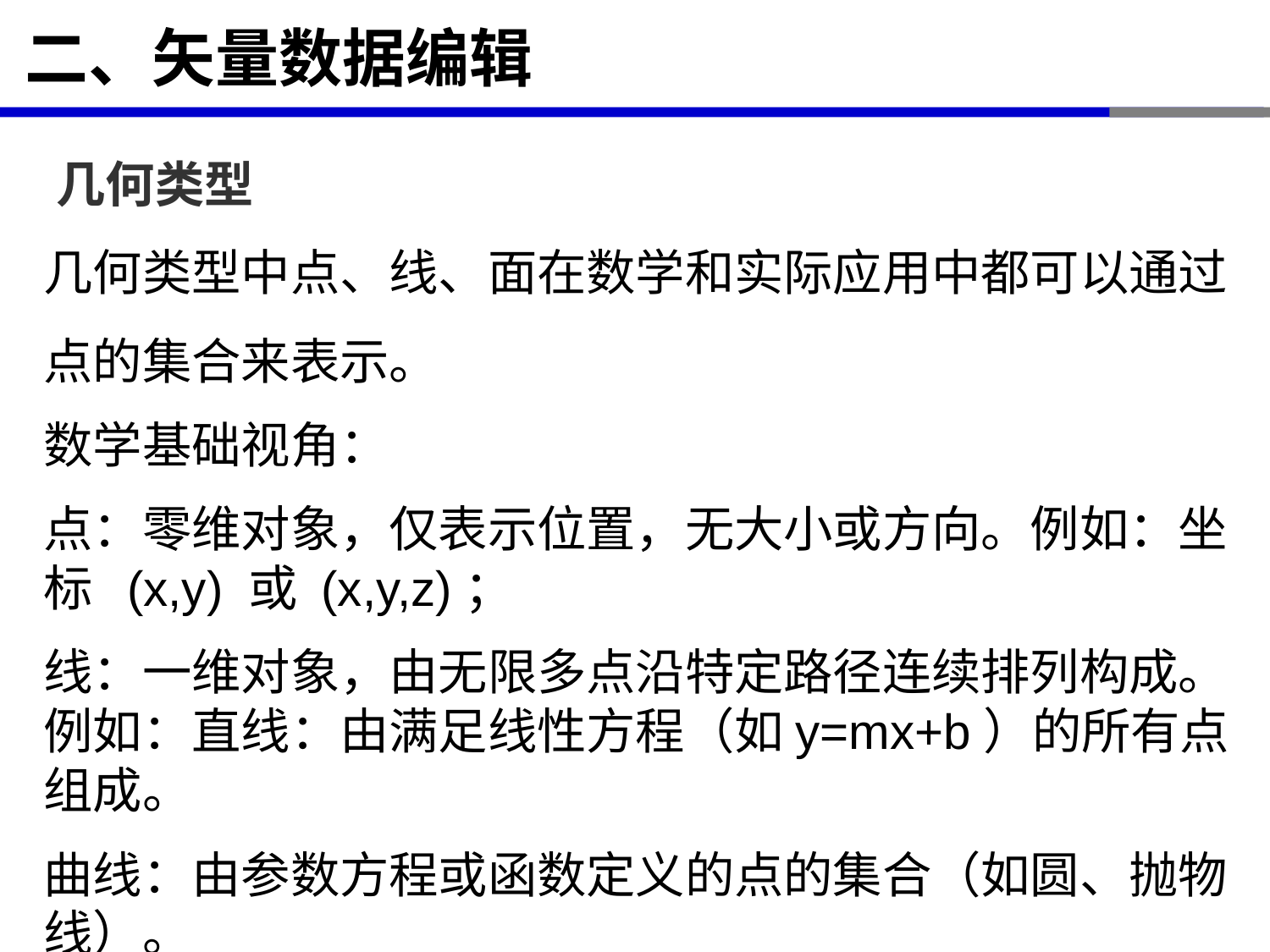

# 二、矢量数据编辑
几何类型
几何类型中点、线、面在数学和实际应用中都可以通过点的集合来表示。
数学基础视角：
点：零维对象，仅表示位置，无大小或方向。例如：坐标  (x,y) 或 (x,y,z)；
线：一维对象，由无限多点沿特定路径连续排列构成。例如：直线：由满足线性方程（如y=mx+b）的所有点组成。
曲线：由参数方程或函数定义的点的集合（如圆、抛物线）。